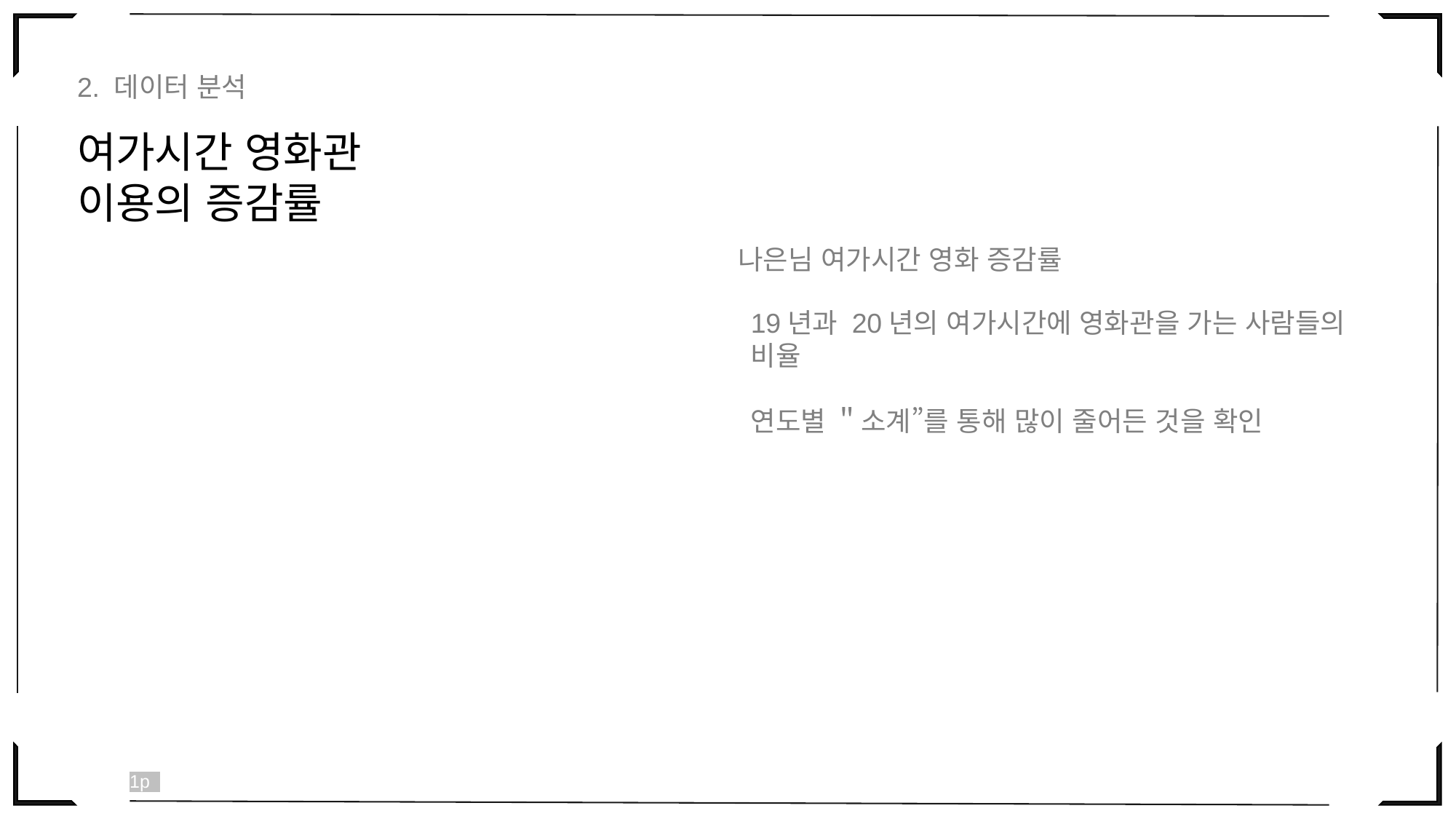

2. 데이터 분석
여가시간 영화관 이용의 증감률
나은님 여가시간 영화 증감률
19년과 20년의 여가시간에 영화관을 가는 사람들의 비율

연도별 ＂소계”를 통해 많이 줄어든 것을 확인

1p